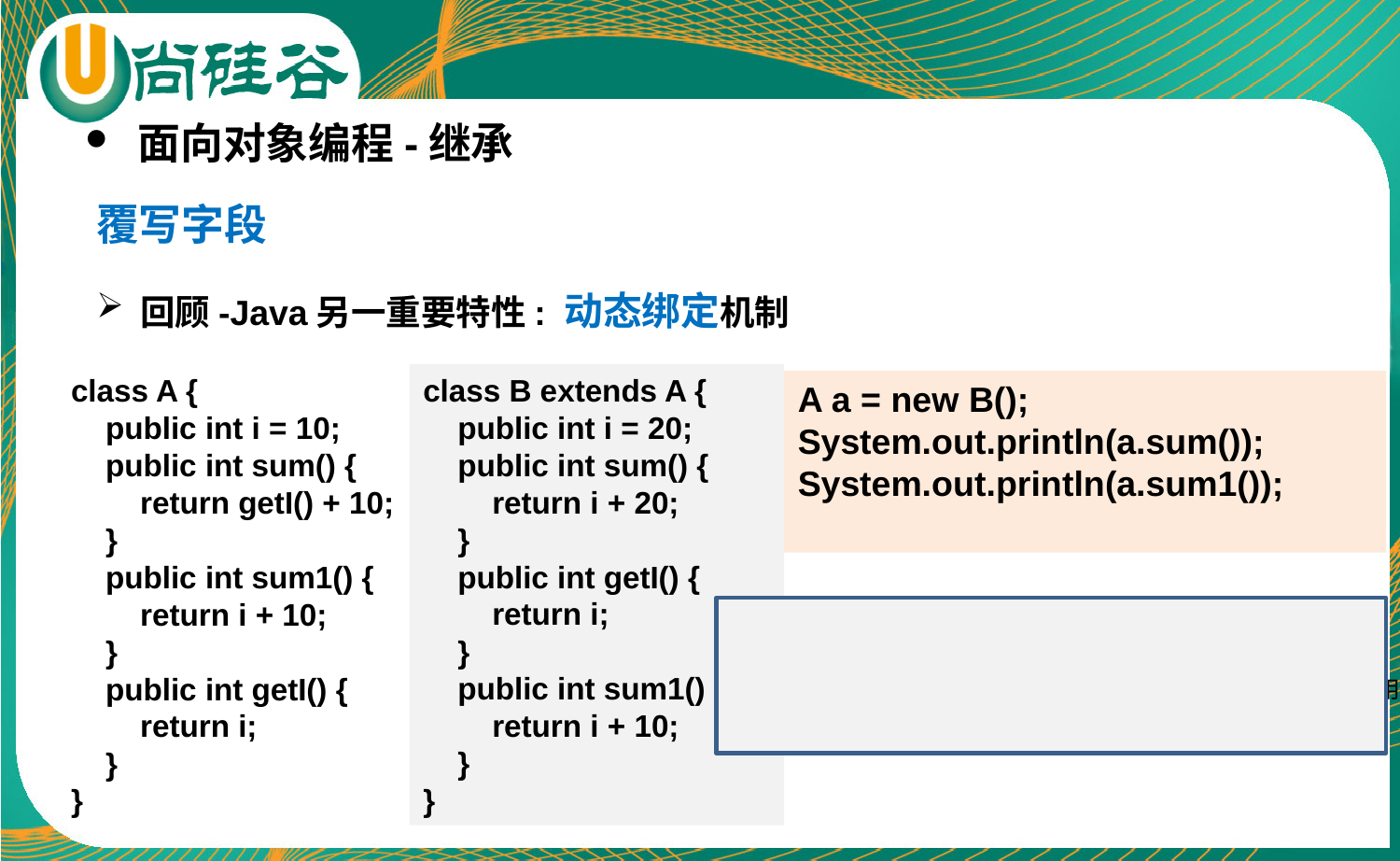

面向对象编程-继承

覆写字段

回顾-Java另一重要特性: 动态绑定机制
class B extends A {
    public int i = 20;
    public int sum() {
        return i + 20;
    }
    public int getI() {
        return i;
    }
    public int sum1() {
        return i + 10;
    }
}
class A {
    public int i = 10;
    public int sum() {
        return getI() + 10;
    }
    public int sum1() {
        return i + 10;
    }
    public int getI() {
        return i;
    }
}
A a = new B();
System.out.println(a.sum());
System.out.println(a.sum1());

 //提出java的动态绑定机制
 1. 当调用对象方法的时候，该方法会和该对象的内存地址绑定
 2. 当调用对象属性时，没有动态绑定机制，哪里声明，那里使用